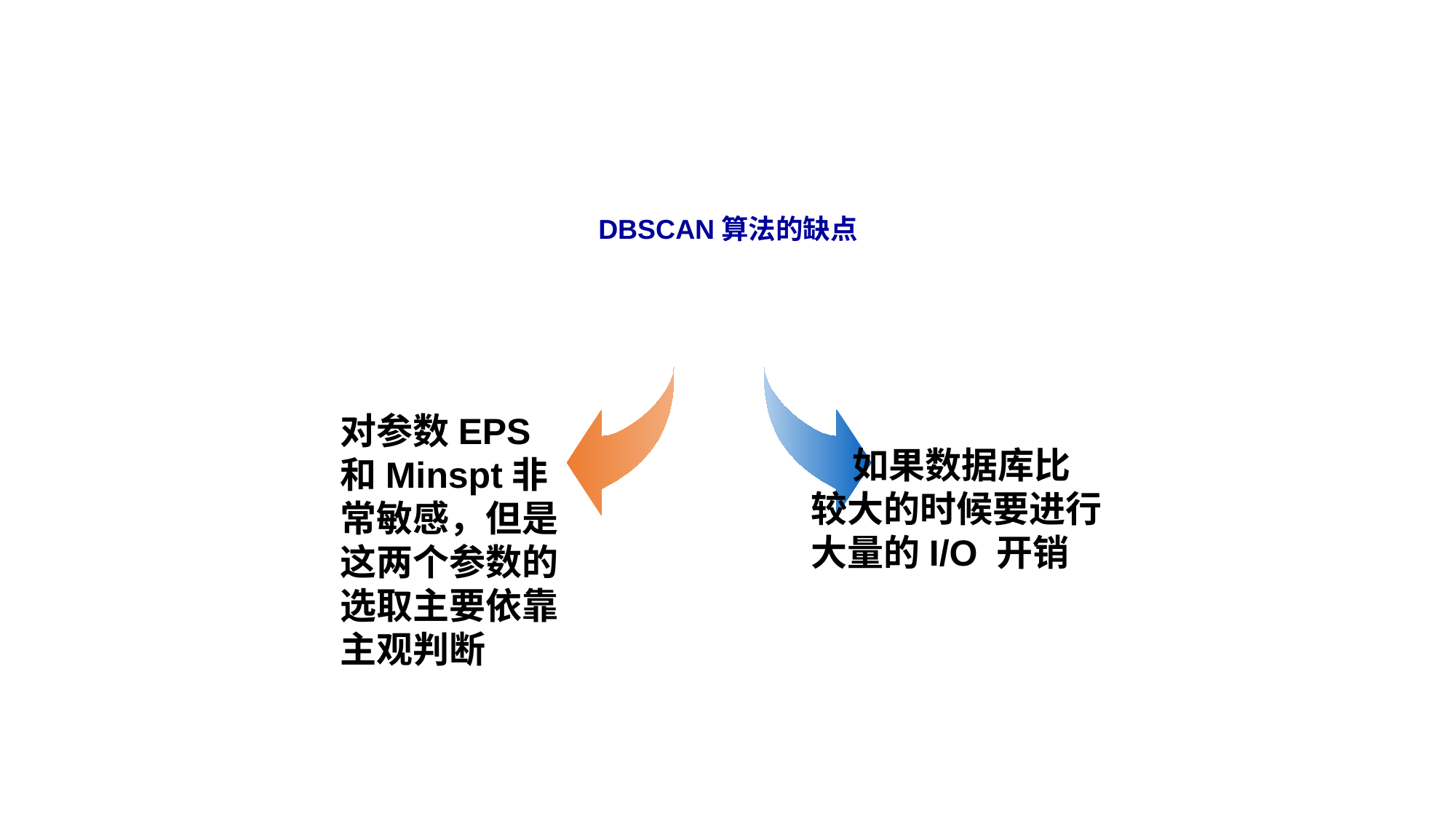

DBSCAN算法的缺点

对参数EPS和Minspt非常敏感，但是这两个参数的选取主要依靠主观判断
    如果数据库比较大的时候要进行大量的I/O 开销